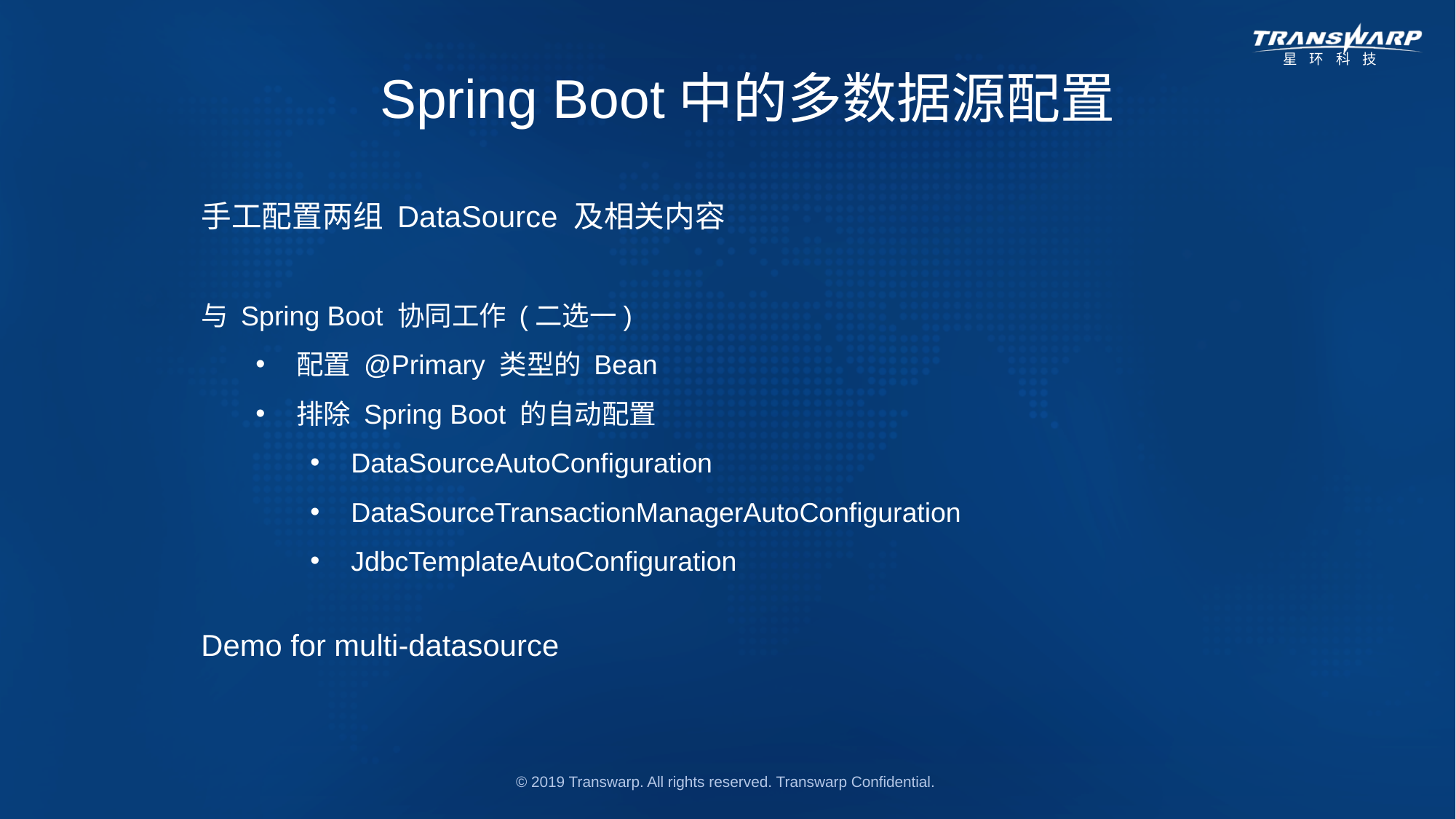

Spring Boot中的多数据源配置
手工配置两组 DataSource 及相关内容

与 Spring Boot 协同工作 (二选一)
配置 @Primary 类型的 Bean
排除 Spring Boot 的自动配置
DataSourceAutoConfiguration
DataSourceTransactionManagerAutoConfiguration
JdbcTemplateAutoConfiguration

Demo for multi-datasource

© 2019 Transwarp. All rights reserved. Transwarp Confidential.